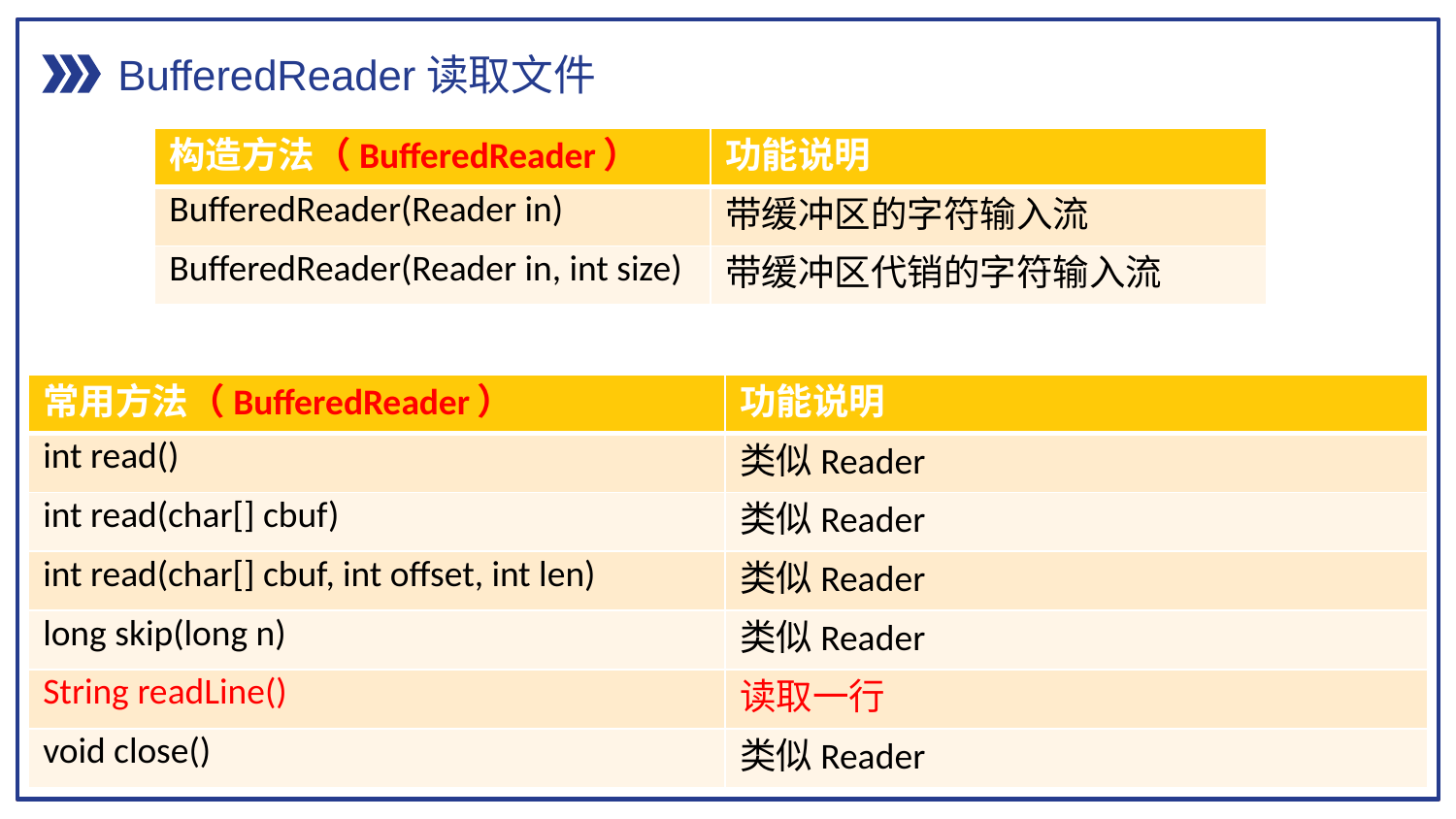

BufferedReader读取文件

| 构造方法（BufferedReader） | 功能说明 |
| --- | --- |
| BufferedReader(Reader in) | 带缓冲区的字符输入流 |
| BufferedReader(Reader in, int size) | 带缓冲区代销的字符输入流 |
| 常用方法（BufferedReader） | 功能说明 |
| --- | --- |
| int read() | 类似Reader |
| int read(char[] cbuf) | 类似Reader |
| int read(char[] cbuf, int offset, int len) | 类似Reader |
| long skip(long n) | 类似Reader |
| String readLine() | 读取一行 |
| void close() | 类似Reader |